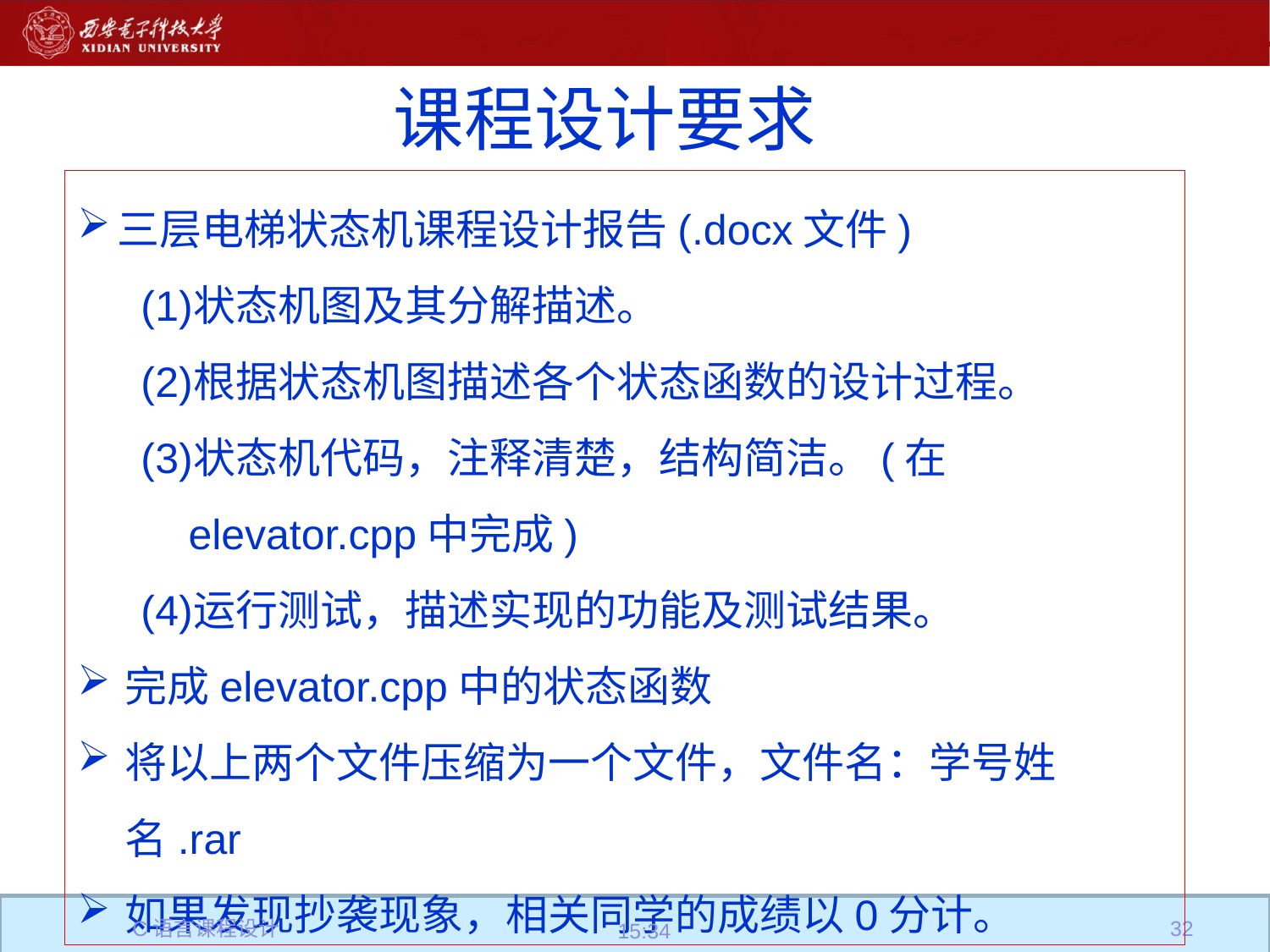

# 课程设计要求
三层电梯状态机课程设计报告(.docx文件)
状态机图及其分解描述。
根据状态机图描述各个状态函数的设计过程。
状态机代码，注释清楚，结构简洁。(在elevator.cpp中完成)
运行测试，描述实现的功能及测试结果。
完成elevator.cpp中的状态函数
将以上两个文件压缩为一个文件，文件名：学号姓名.rar
如果发现抄袭现象，相关同学的成绩以0分计。
C语言课程设计
32
15:34